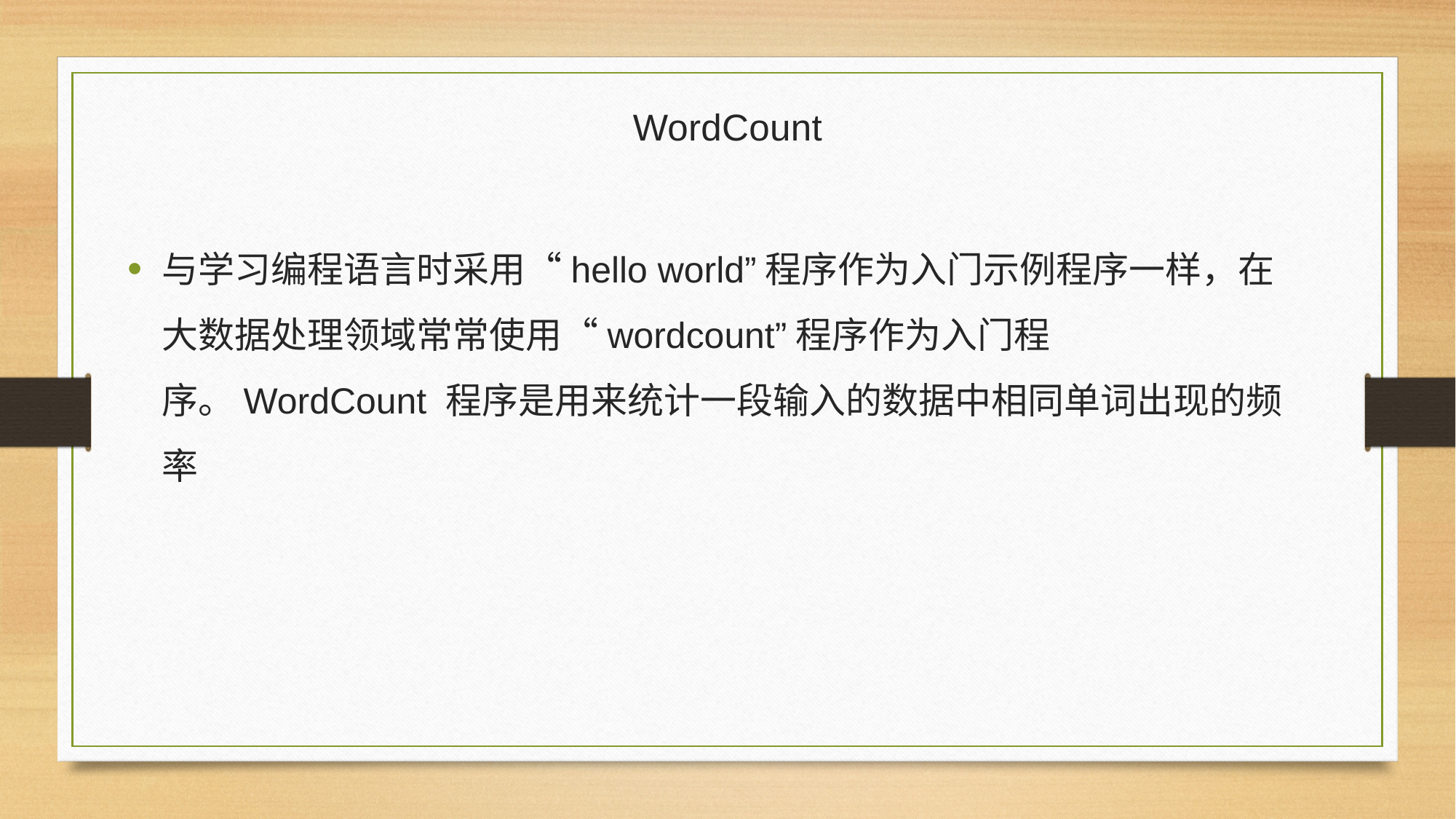

# WordCount
与学习编程语言时采用“hello world”程序作为入门示例程序一样，在大数据处理领域常常使用“wordcount”程序作为入门程序。WordCount 程序是用来统计一段输入的数据中相同单词出现的频率